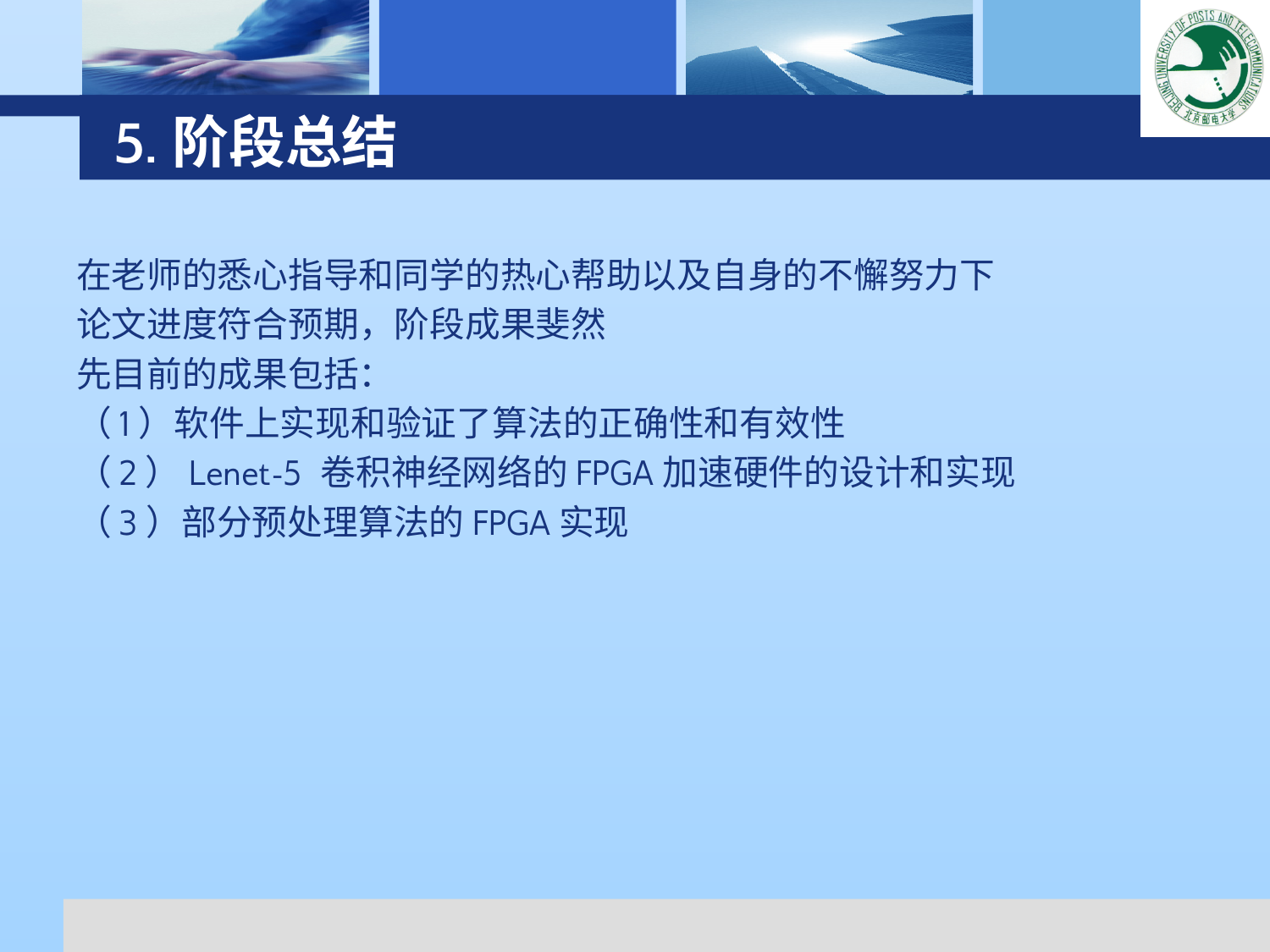

# 5.阶段总结

在老师的悉心指导和同学的热心帮助以及自身的不懈努力下
论文进度符合预期，阶段成果斐然
先目前的成果包括：
（1）软件上实现和验证了算法的正确性和有效性
（2）Lenet-5 卷积神经网络的FPGA加速硬件的设计和实现
（3）部分预处理算法的FPGA实现